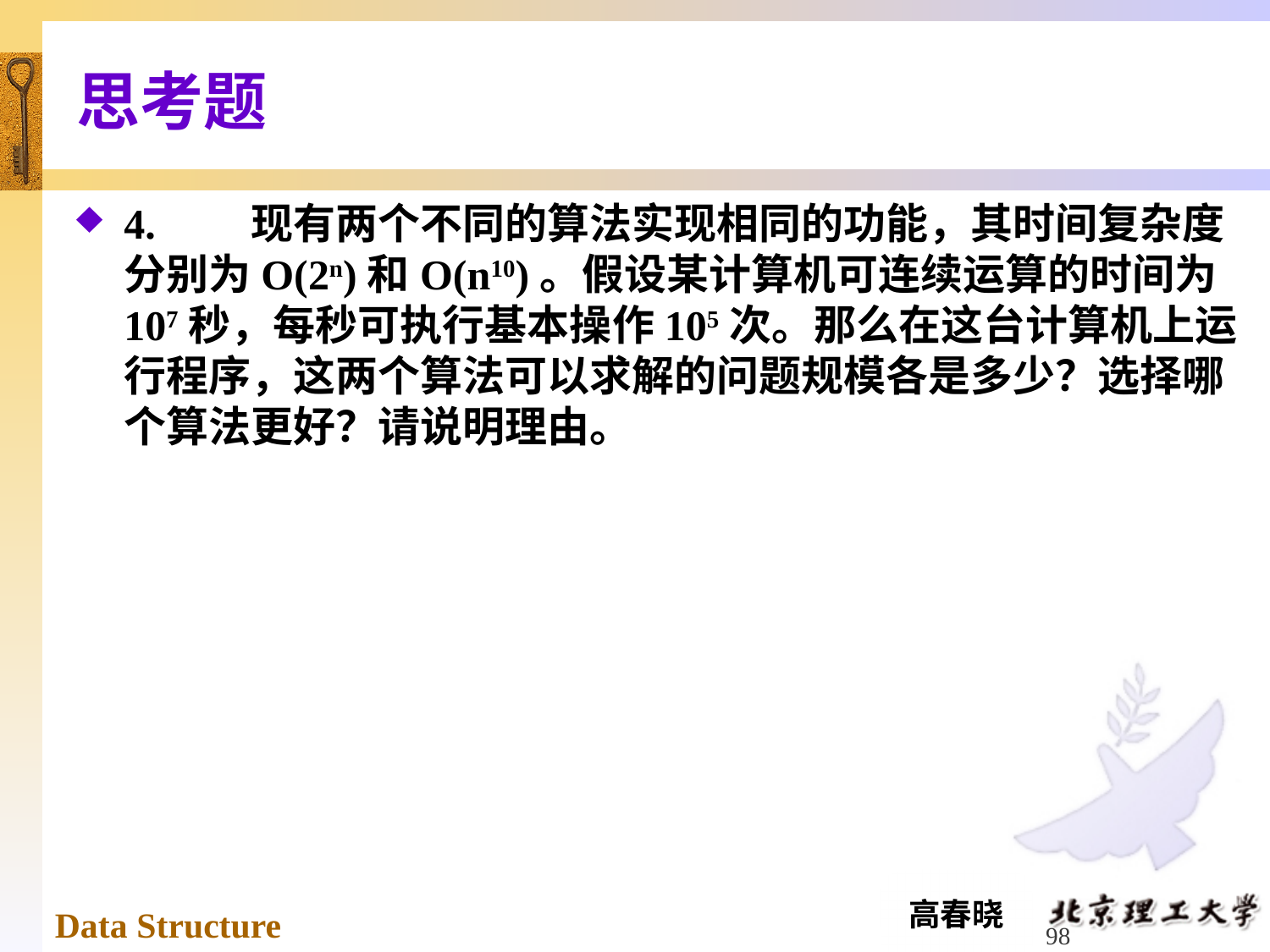

# 思考题
4.	现有两个不同的算法实现相同的功能，其时间复杂度分别为O(2n)和O(n10)。假设某计算机可连续运算的时间为107秒，每秒可执行基本操作105次。那么在这台计算机上运行程序，这两个算法可以求解的问题规模各是多少？选择哪个算法更好？请说明理由。
98